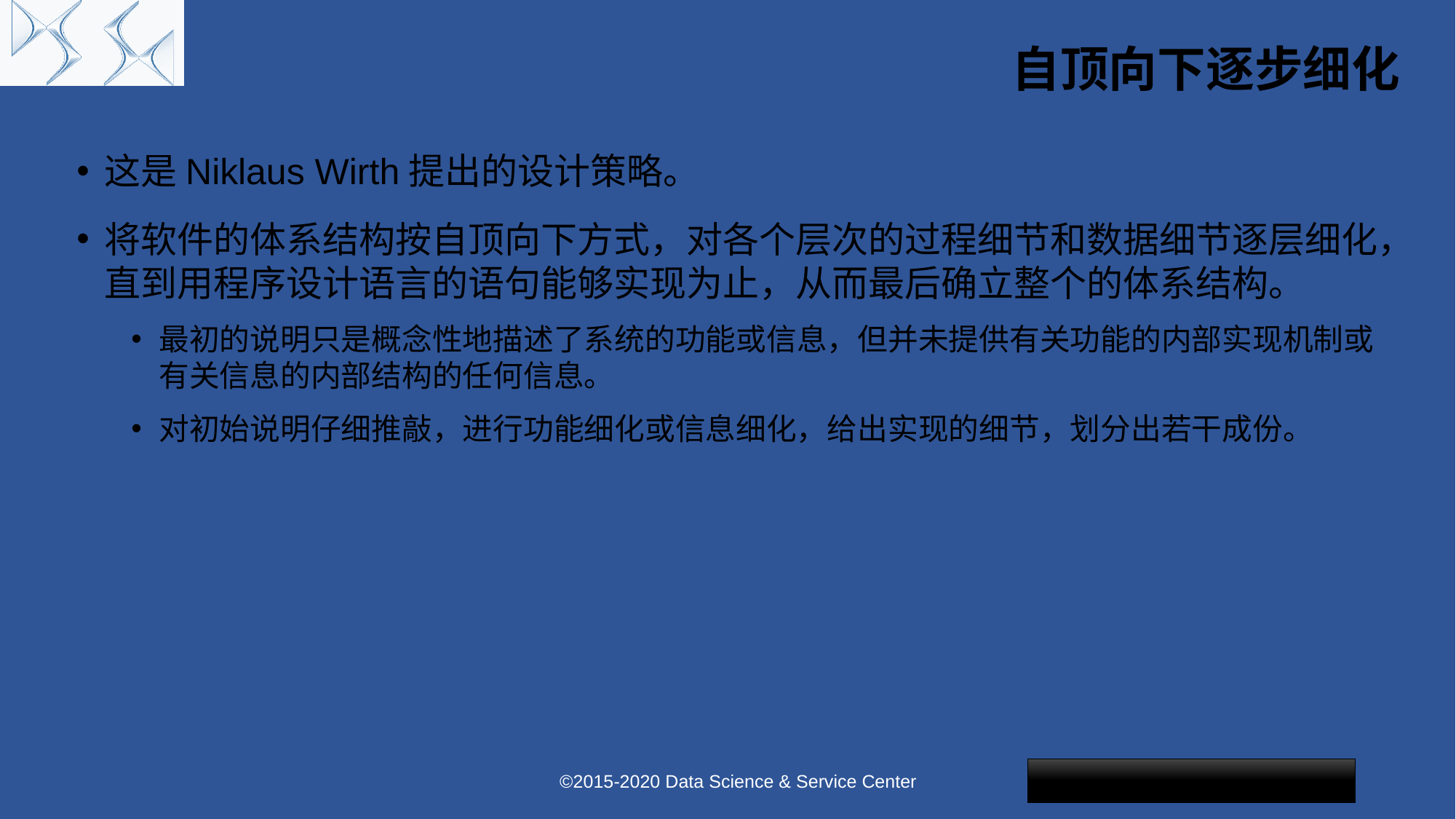

# 自顶向下逐步细化
这是Niklaus Wirth提出的设计策略。
将软件的体系结构按自顶向下方式，对各个层次的过程细节和数据细节逐层细化，直到用程序设计语言的语句能够实现为止，从而最后确立整个的体系结构。
最初的说明只是概念性地描述了系统的功能或信息，但并未提供有关功能的内部实现机制或有关信息的内部结构的任何信息。
对初始说明仔细推敲，进行功能细化或信息细化，给出实现的细节，划分出若干成份。

©2015-2020 Data Science & Service Center
41